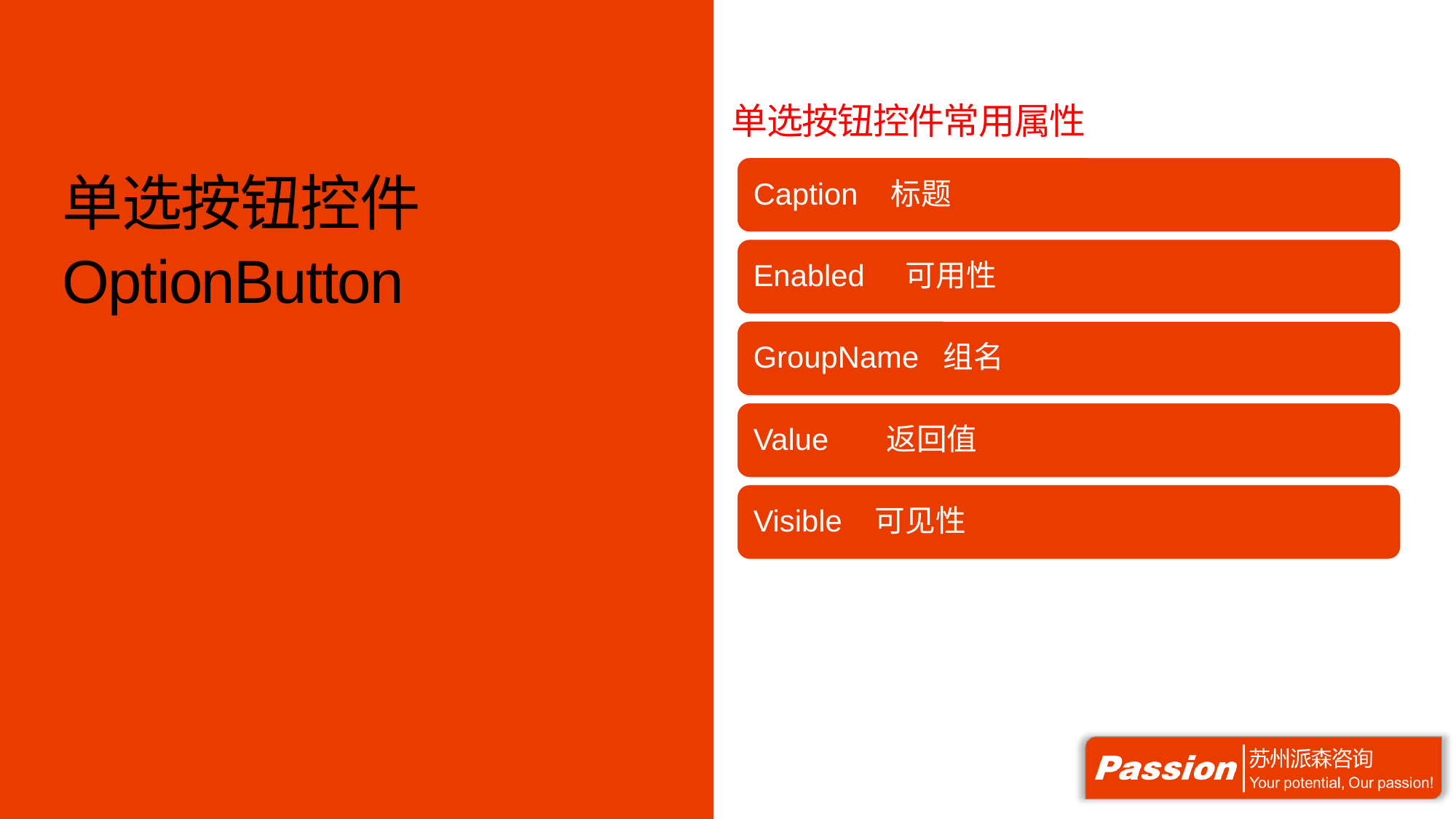

单选按钮控件常用属性
Caption   标题
Enabled    可用性
GroupName  组名
Value      返回值
Visible   可见性
单选按钮控件
OptionButton